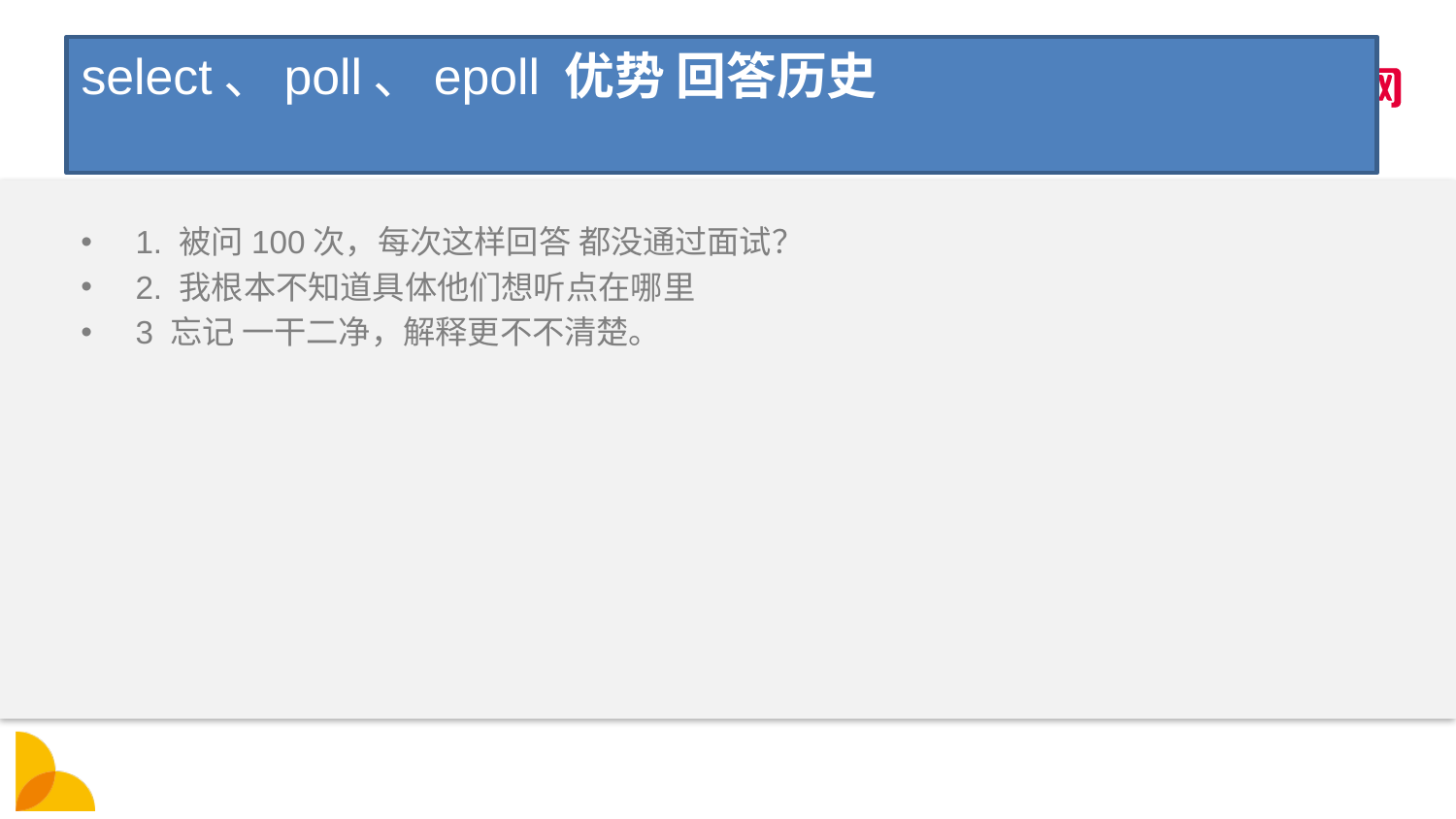

# select、poll、epoll 优势 回答历史
1. 被问100次，每次这样回答 都没通过面试？
2. 我根本不知道具体他们想听点在哪里
3 忘记 一干二净，解释更不不清楚。